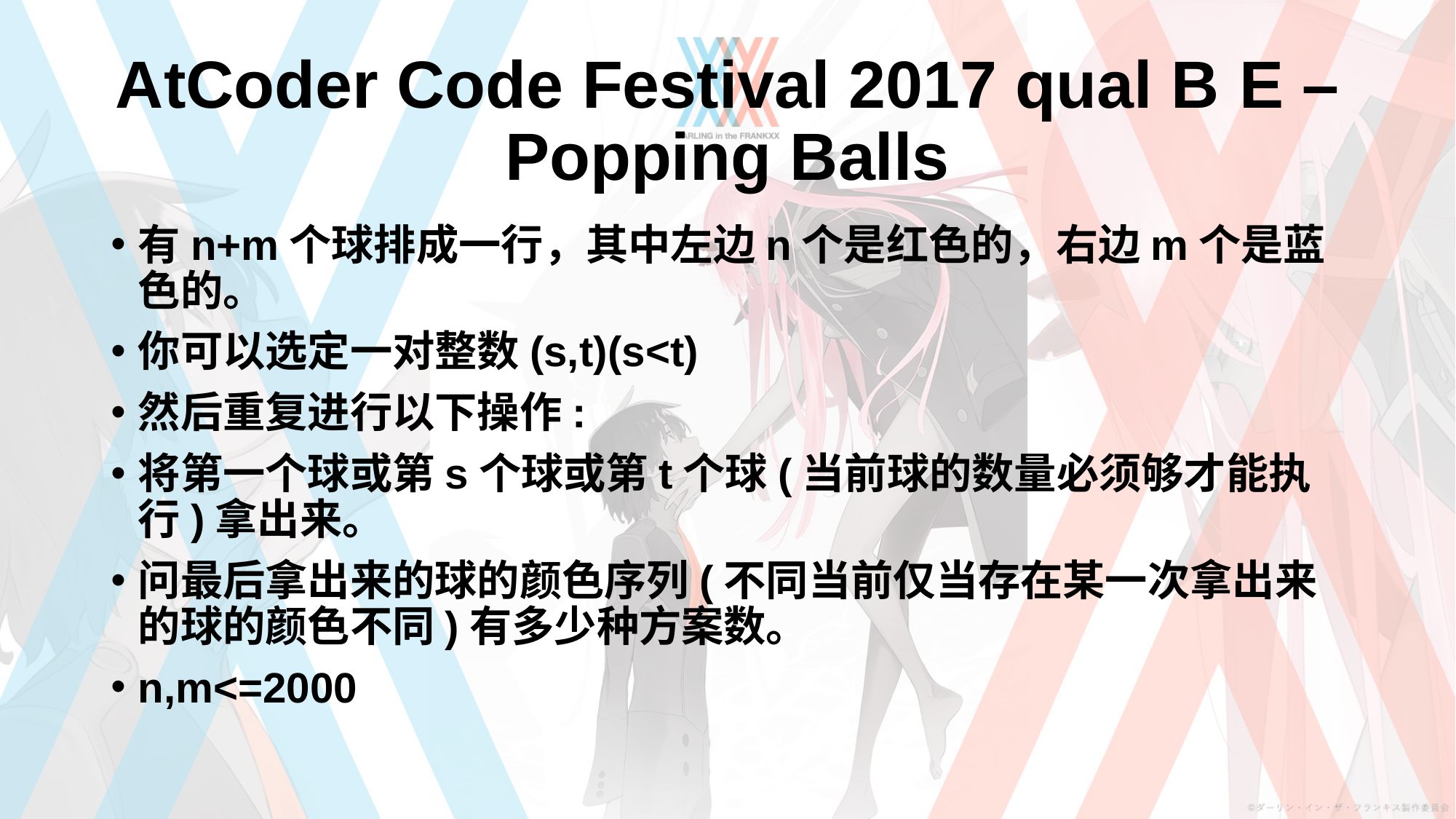

# AtCoder Code Festival 2017 qual B E – Popping Balls
有n+m个球排成一行，其中左边n个是红色的，右边m个是蓝色的。
你可以选定一对整数(s,t)(s<t)
然后重复进行以下操作:
将第一个球或第s个球或第t个球(当前球的数量必须够才能执行)拿出来。
问最后拿出来的球的颜色序列(不同当前仅当存在某一次拿出来的球的颜色不同)有多少种方案数。
n,m<=2000